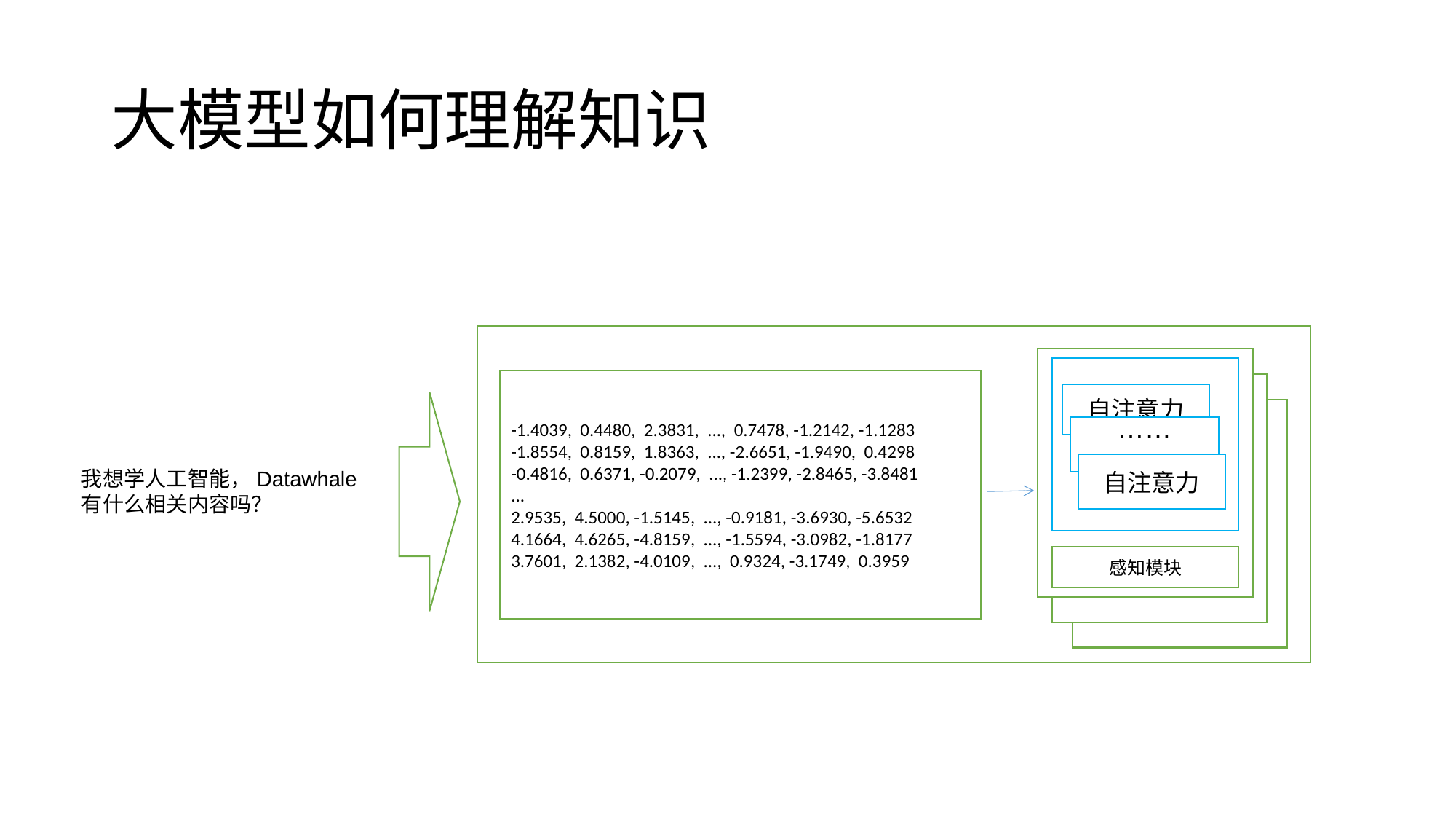

# 大模型如何理解知识

-1.4039,  0.4480,  2.3831,  ...,  0.7478, -1.2142, -1.1283
-1.8554,  0.8159,  1.8363,  ..., -2.6651, -1.9490,  0.4298
-0.4816,  0.6371, -0.2079,  ..., -1.2399, -2.8465, -3.8481
...
2.9535,  4.5000, -1.5145,  ..., -0.9181, -3.6930, -5.6532
4.1664,  4.6265, -4.8159,  ..., -1.5594, -3.0982, -1.8177
3.7601,  2.1382, -4.0109,  ...,  0.9324, -3.1749,  0.3959

自注意力

……

自注意力
我想学人工智能，Datawhale有什么相关内容吗？
感知模块